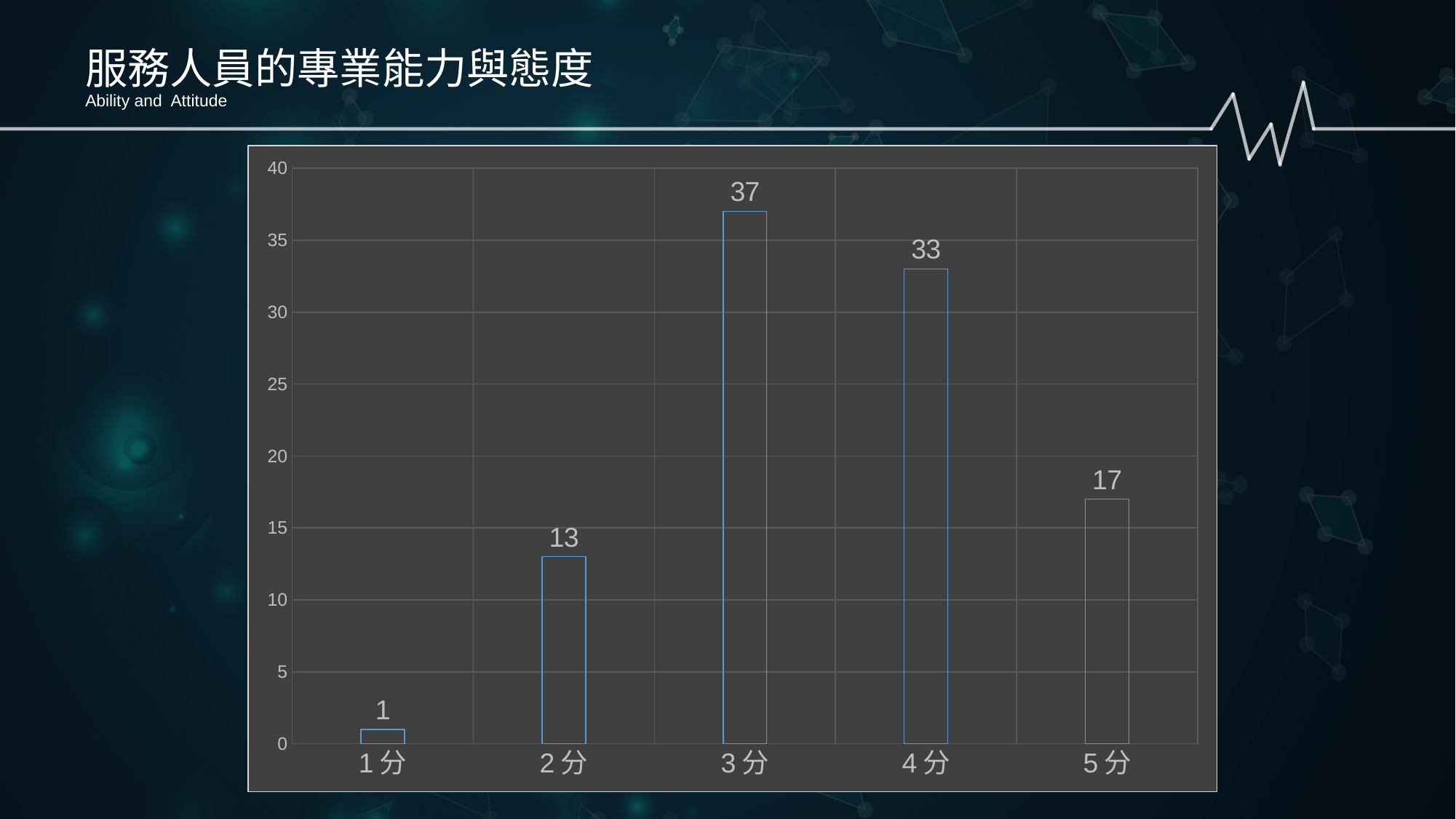

服務人員的專業能力與態度
Ability and  Attitude

### Chart

| Category | 數列 1 |
|---|---|
| 1分 | 1.0 |
| 2分 | 13.0 |
| 3分 | 37.0 |
| 4分 | 33.0 |
| 5分 | 17.0 |